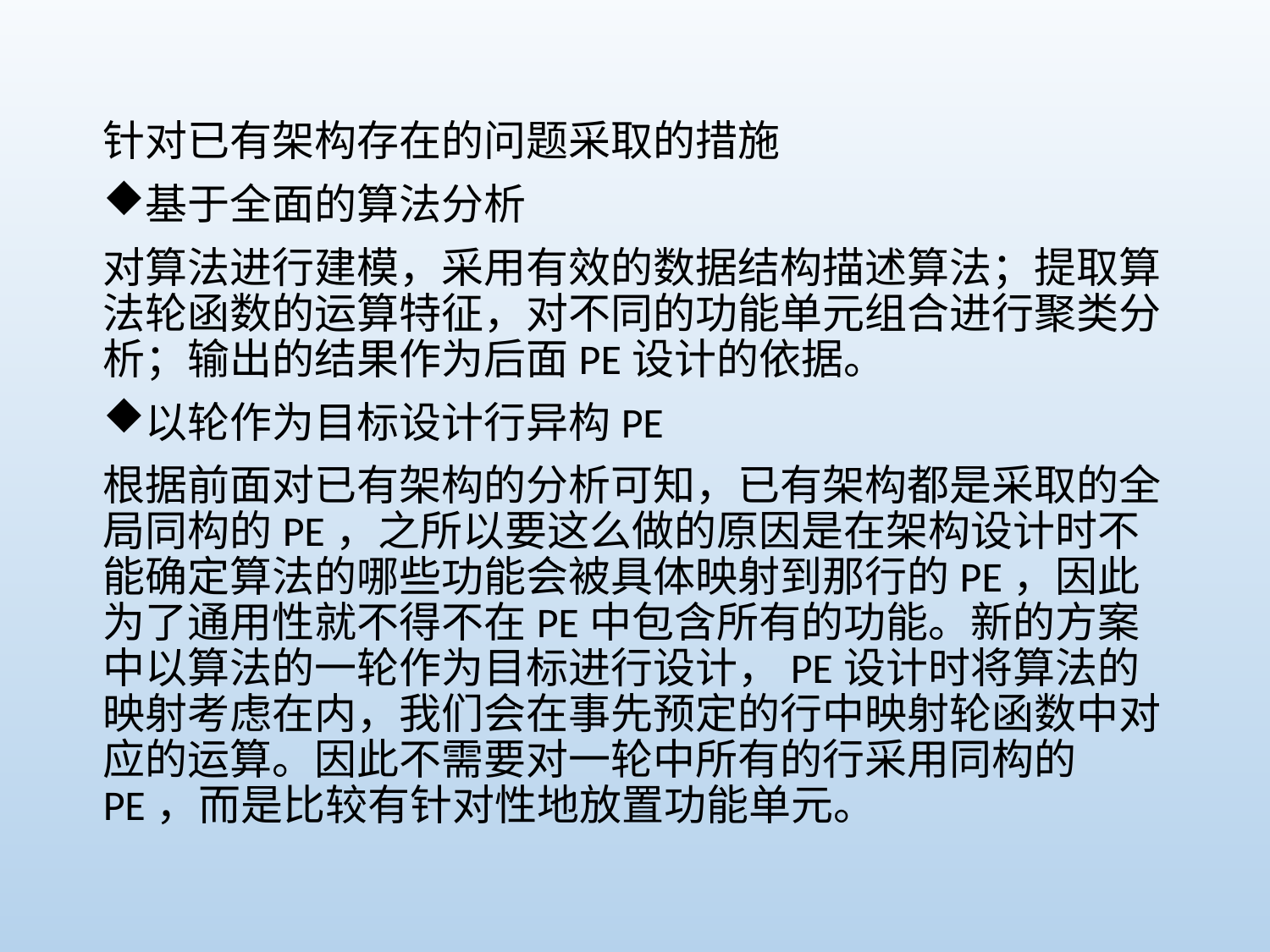

针对已有架构存在的问题采取的措施
基于全面的算法分析
对算法进行建模，采用有效的数据结构描述算法；提取算法轮函数的运算特征，对不同的功能单元组合进行聚类分析；输出的结果作为后面PE设计的依据。
以轮作为目标设计行异构PE
根据前面对已有架构的分析可知，已有架构都是采取的全局同构的PE，之所以要这么做的原因是在架构设计时不能确定算法的哪些功能会被具体映射到那行的PE，因此为了通用性就不得不在PE中包含所有的功能。新的方案中以算法的一轮作为目标进行设计，PE设计时将算法的映射考虑在内，我们会在事先预定的行中映射轮函数中对应的运算。因此不需要对一轮中所有的行采用同构的PE，而是比较有针对性地放置功能单元。